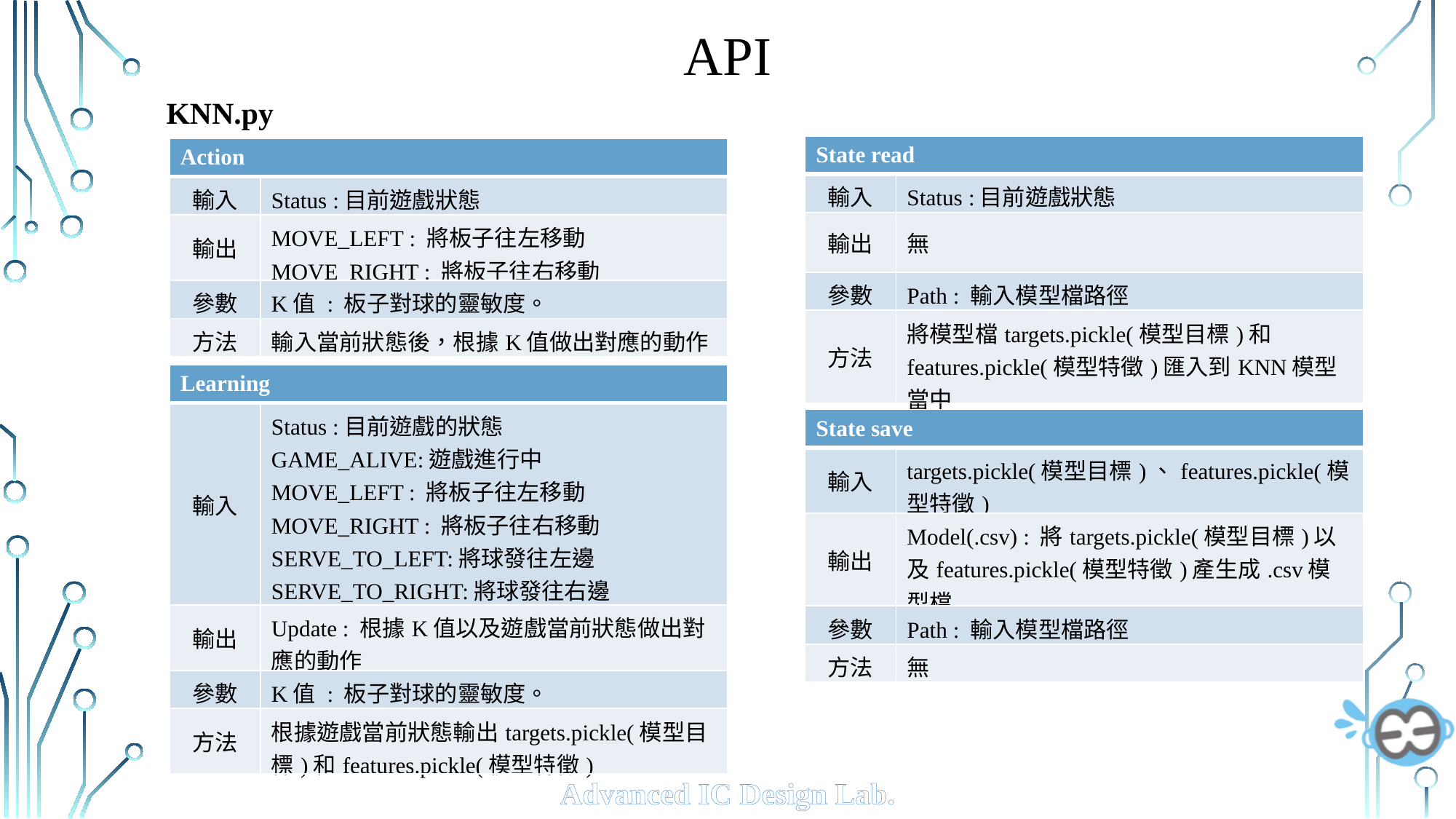

# API
KNN.py
| State read |  |
| --- | --- |
| 輸入 | Status :目前遊戲狀態 |
| 輸出 | 無 |
| 參數 | Path : 輸入模型檔路徑 |
| 方法 | 將模型檔targets.pickle(模型目標)和features.pickle(模型特徵)匯入到KNN模型當中 |
| Action |  |
| --- | --- |
| 輸入 | Status :目前遊戲狀態 |
| 輸出 | MOVE\_LEFT : 將板子往左移動 MOVE\_RIGHT : 將板子往右移動 |
| 參數 | K值 : 板子對球的靈敏度。 |
| 方法 | 輸入當前狀態後，根據K值做出對應的動作 |
| Learning |  |
| --- | --- |
| 輸入 | Status :目前遊戲的狀態 GAME\_ALIVE:遊戲進行中 MOVE\_LEFT : 將板子往左移動 MOVE\_RIGHT : 將板子往右移動 SERVE\_TO\_LEFT:將球發往左邊 SERVE\_TO\_RIGHT:將球發往右邊 NONE:平台無動作 |
| 輸出 | Update : 根據K值以及遊戲當前狀態做出對應的動作 |
| 參數 | K值 : 板子對球的靈敏度。 |
| 方法 | 根據遊戲當前狀態輸出targets.pickle(模型目標)和features.pickle(模型特徵) |
| State save |  |
| --- | --- |
| 輸入 | targets.pickle(模型目標)、features.pickle(模型特徵) |
| 輸出 | Model(.csv) : 將targets.pickle(模型目標)以及features.pickle(模型特徵)產生成.csv模型檔 |
| 參數 | Path : 輸入模型檔路徑 |
| 方法 | 無 |